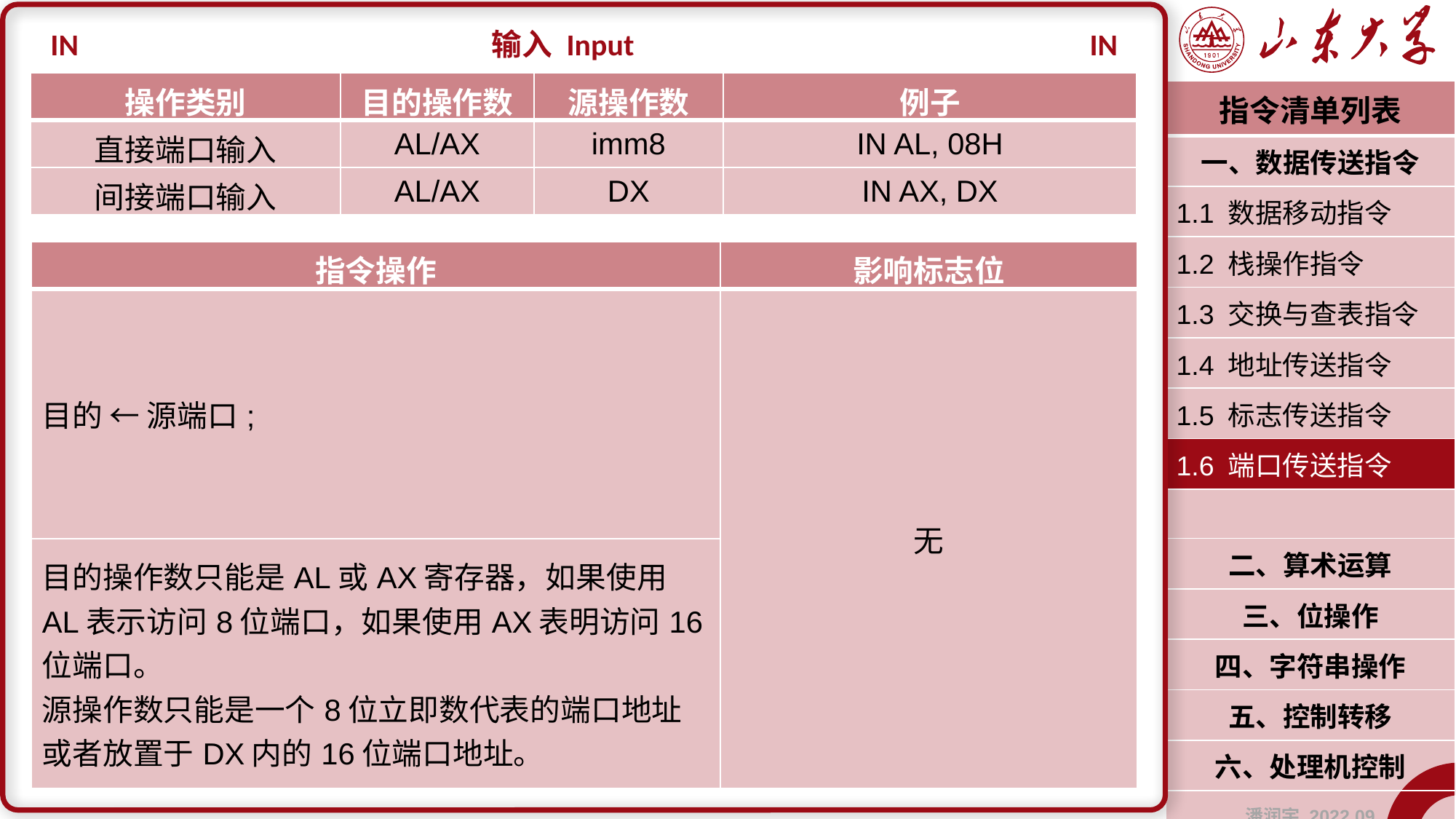

IN
输入 Input
IN
| 操作类别 | 目的操作数 | 源操作数 | 例子 |
| --- | --- | --- | --- |
| 直接端口输入 | AL/AX | imm8 | IN AL, 08H |
| 间接端口输入 | AL/AX | DX | IN AX, DX |
| 指令清单列表 |
| --- |
| 一、数据传送指令 |
| 1.1 数据移动指令 |
| 1.2 栈操作指令 |
| 1.3 交换与查表指令 |
| 1.4 地址传送指令 |
| 1.5 标志传送指令 |
| 1.6 端口传送指令 |
|  |
| 二、算术运算 |
| 三、位操作 |
| 四、字符串操作 |
| 五、控制转移 |
| 六、处理机控制 |
| 潘润宇 2022.09 |
| 指令操作 | 影响标志位 |
| --- | --- |
| 目的 ← 源端口; | 无 |
| 目的操作数只能是AL或AX寄存器，如果使用AL表示访问8位端口，如果使用AX表明访问16位端口。 源操作数只能是一个8位立即数代表的端口地址或者放置于DX内的16位端口地址。 |  |